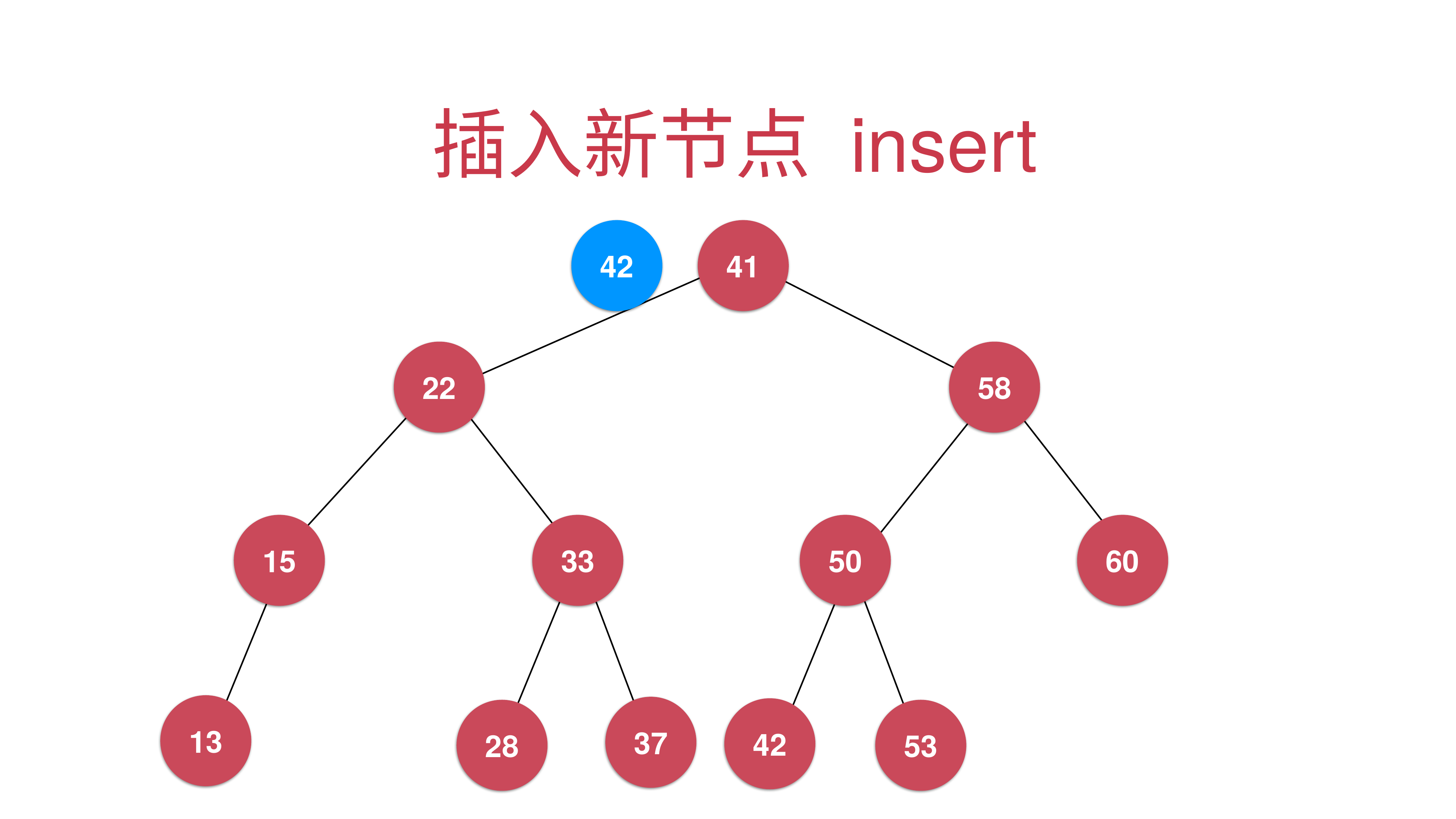

# 插入新节点 insert
42
41

22
58

15
33
50
60

13
37
42
28
53